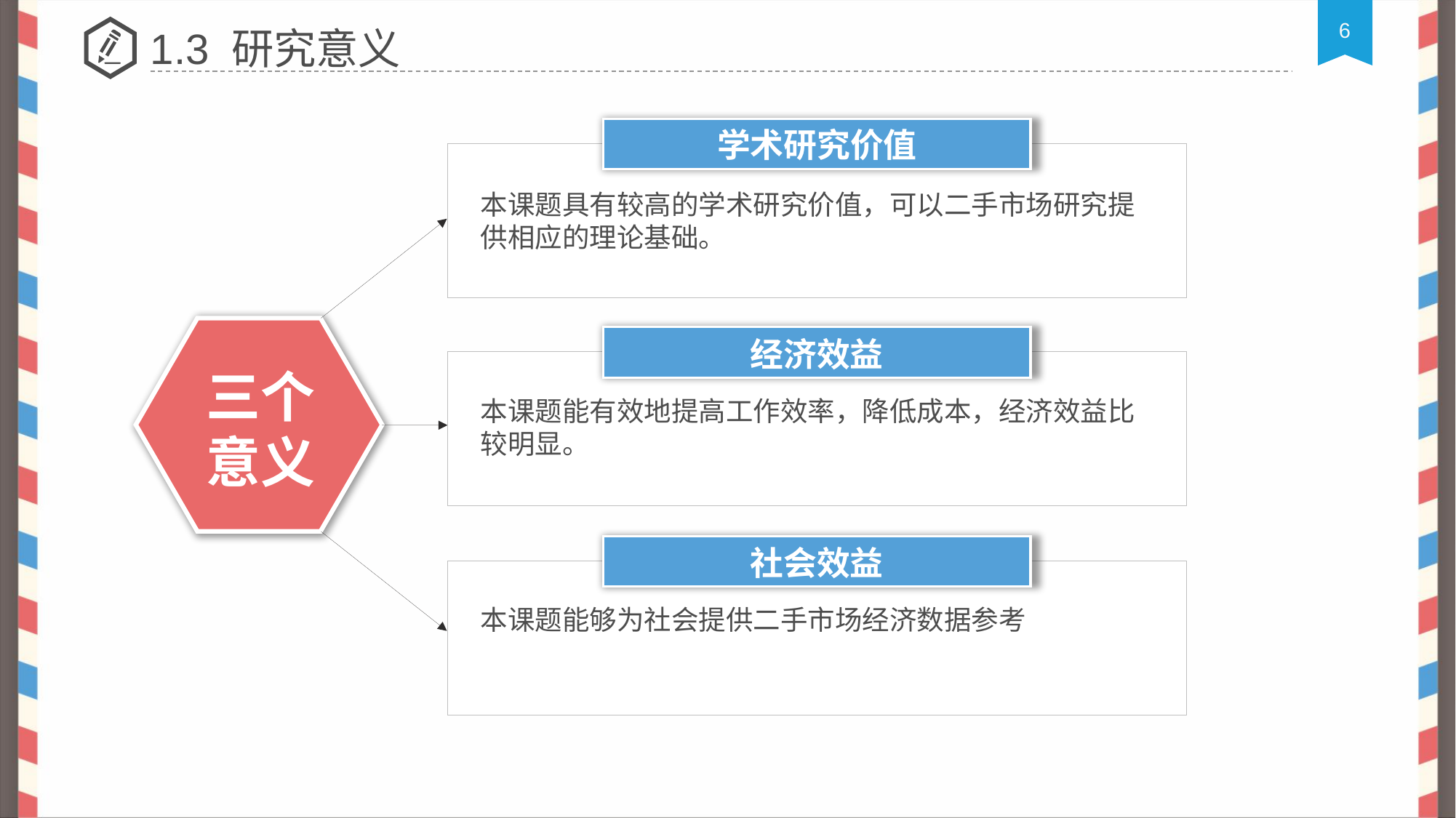

1.3 研究意义

学术研究价值

本课题具有较高的学术研究价值，可以二手市场研究提供相应的理论基础。

经济效益

三个意义
本课题能有效地提高工作效率，降低成本，经济效益比较明显。

社会效益

本课题能够为社会提供二手市场经济数据参考